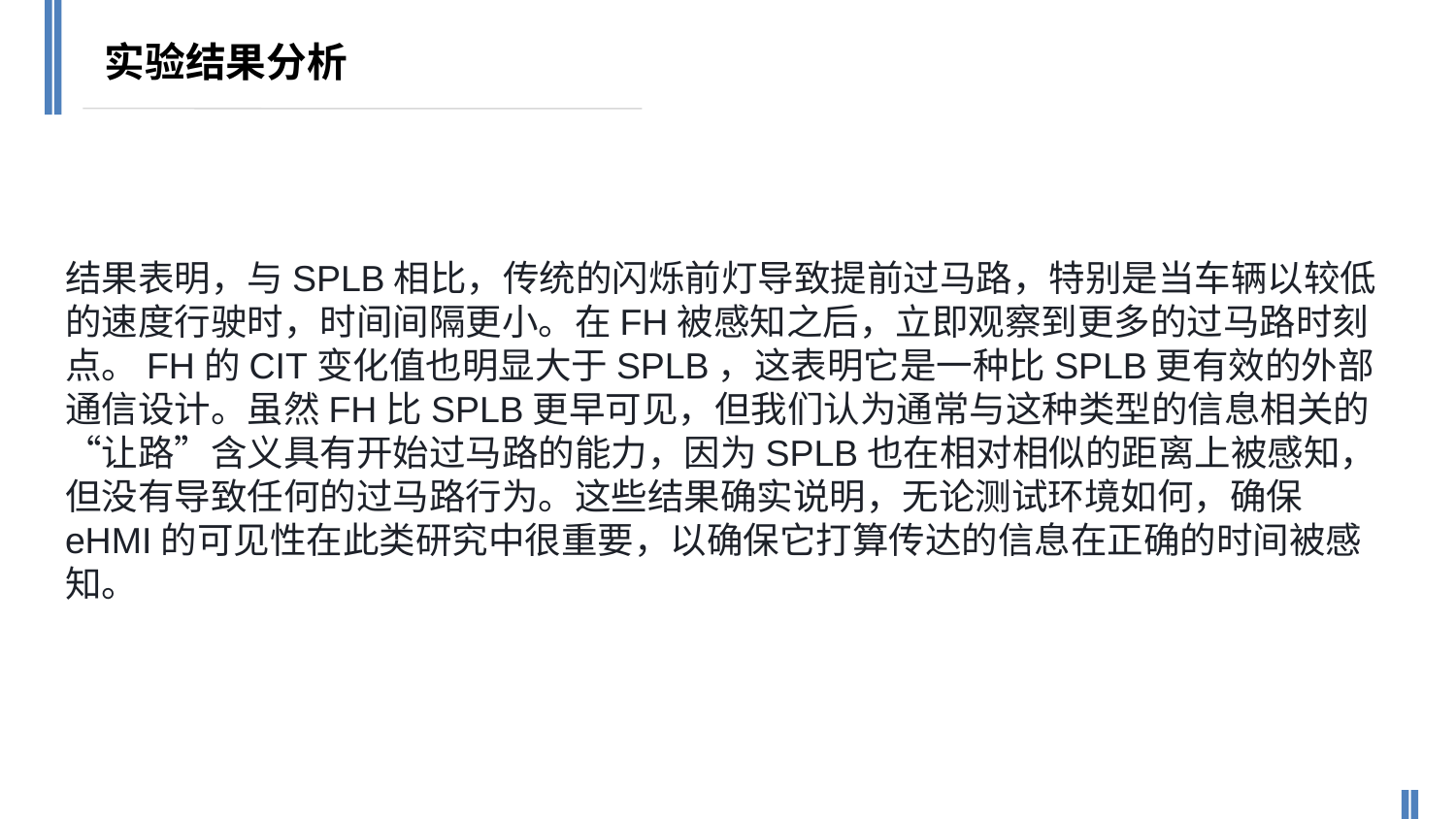

实验结果分析
结果表明，与SPLB相比，传统的闪烁前灯导致提前过马路，特别是当车辆以较低的速度行驶时，时间间隔更小。在FH被感知之后，立即观察到更多的过马路时刻点。FH的CIT变化值也明显大于SPLB，这表明它是一种比SPLB更有效的外部通信设计。虽然FH比SPLB更早可见，但我们认为通常与这种类型的信息相关的“让路”含义具有开始过马路的能力，因为SPLB也在相对相似的距离上被感知，但没有导致任何的过马路行为。这些结果确实说明，无论测试环境如何，确保eHMI的可见性在此类研究中很重要，以确保它打算传达的信息在正确的时间被感知。